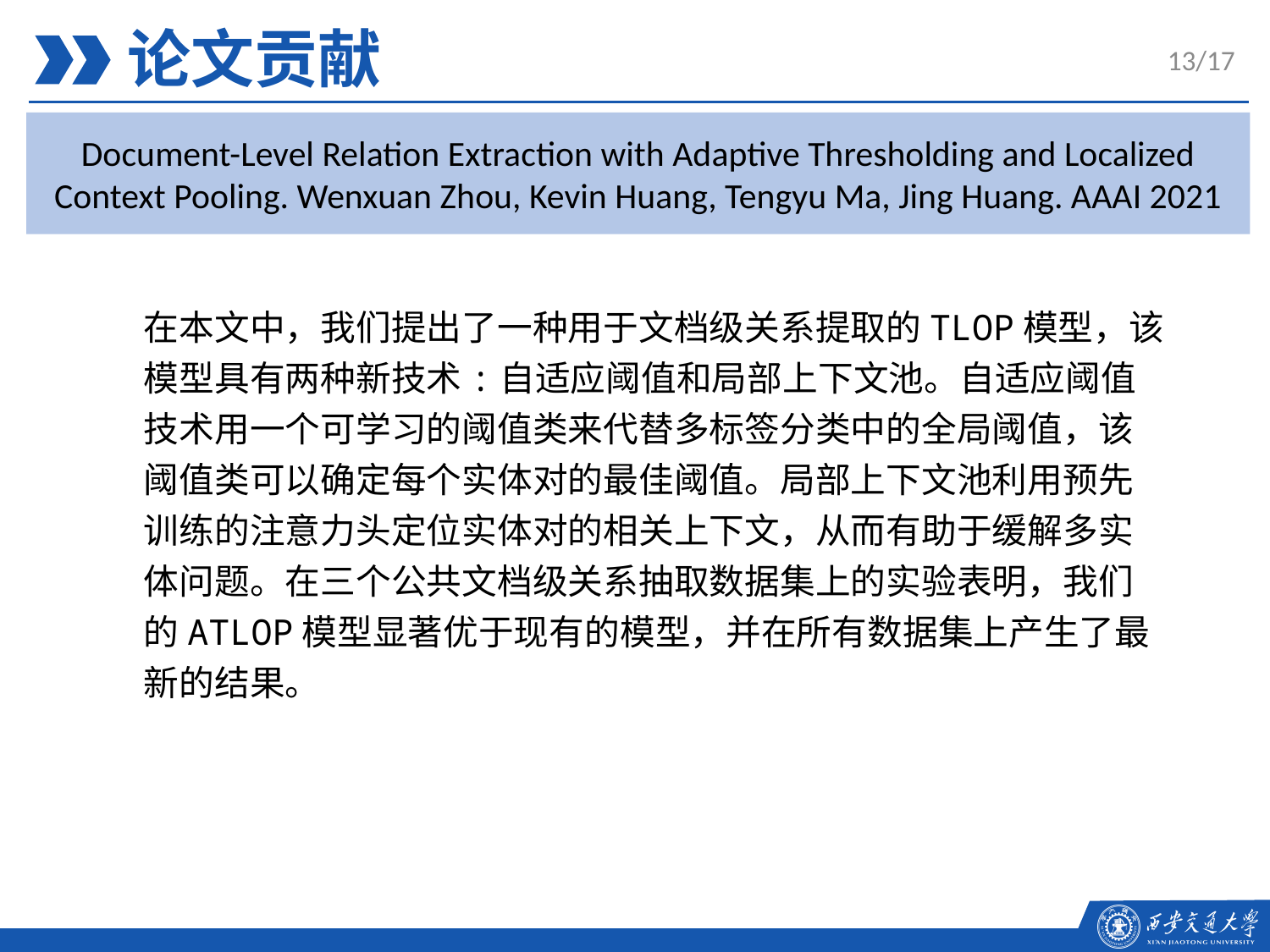

论文贡献
13/17
Document-Level Relation Extraction with Adaptive Thresholding and Localized Context Pooling. Wenxuan Zhou, Kevin Huang, Tengyu Ma, Jing Huang. AAAI 2021
在本文中，我们提出了一种用于文档级关系提取的TLOP模型，该模型具有两种新技术:自适应阈值和局部上下文池。自适应阈值技术用一个可学习的阈值类来代替多标签分类中的全局阈值，该阈值类可以确定每个实体对的最佳阈值。局部上下文池利用预先训练的注意力头定位实体对的相关上下文，从而有助于缓解多实体问题。在三个公共文档级关系抽取数据集上的实验表明，我们的ATLOP模型显著优于现有的模型，并在所有数据集上产生了最新的结果。